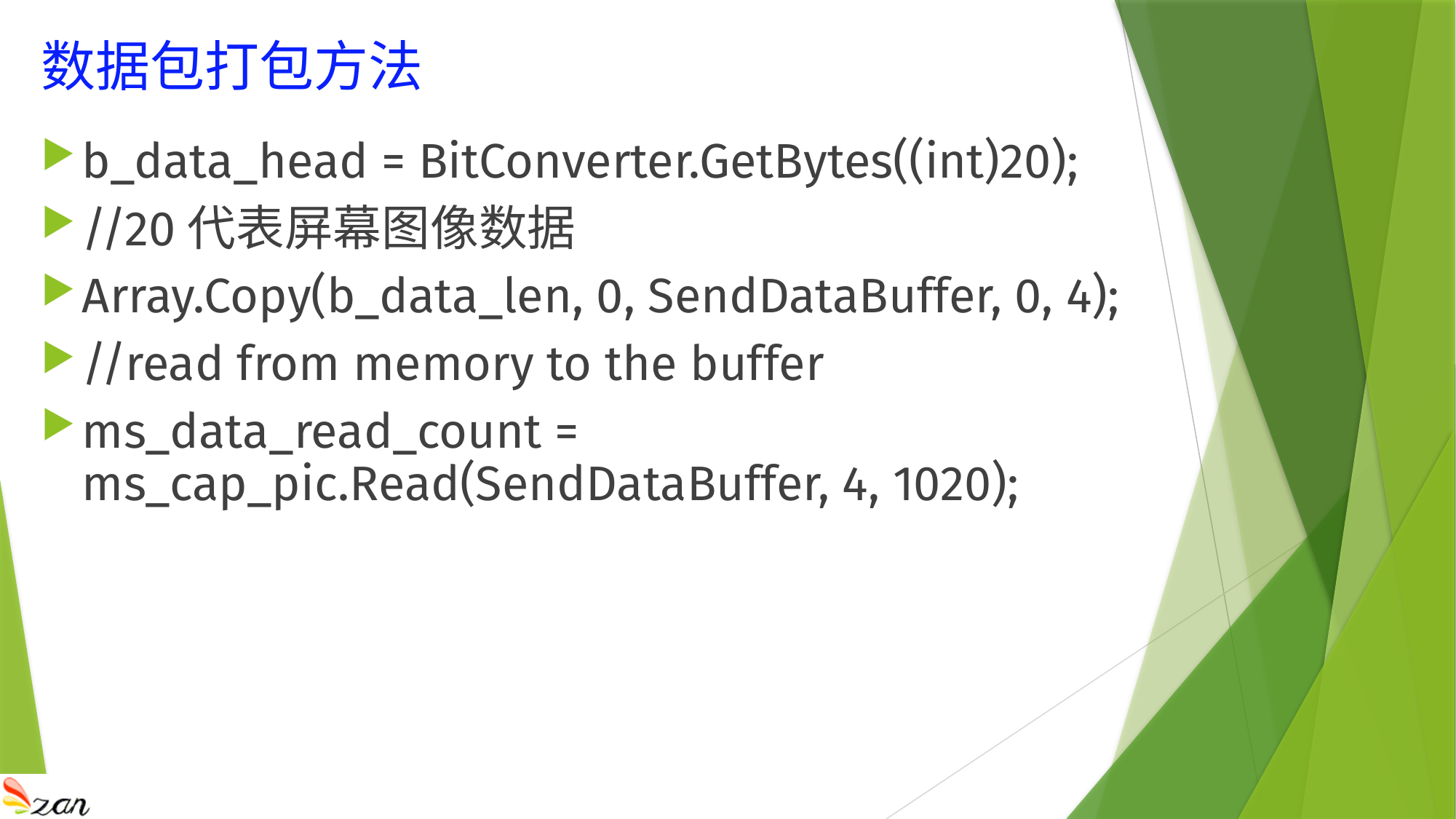

# 数据包打包方法
b_data_head = BitConverter.GetBytes((int)20);
//20代表屏幕图像数据
Array.Copy(b_data_len, 0, SendDataBuffer, 0, 4);
//read from memory to the buffer
ms_data_read_count = ms_cap_pic.Read(SendDataBuffer, 4, 1020);